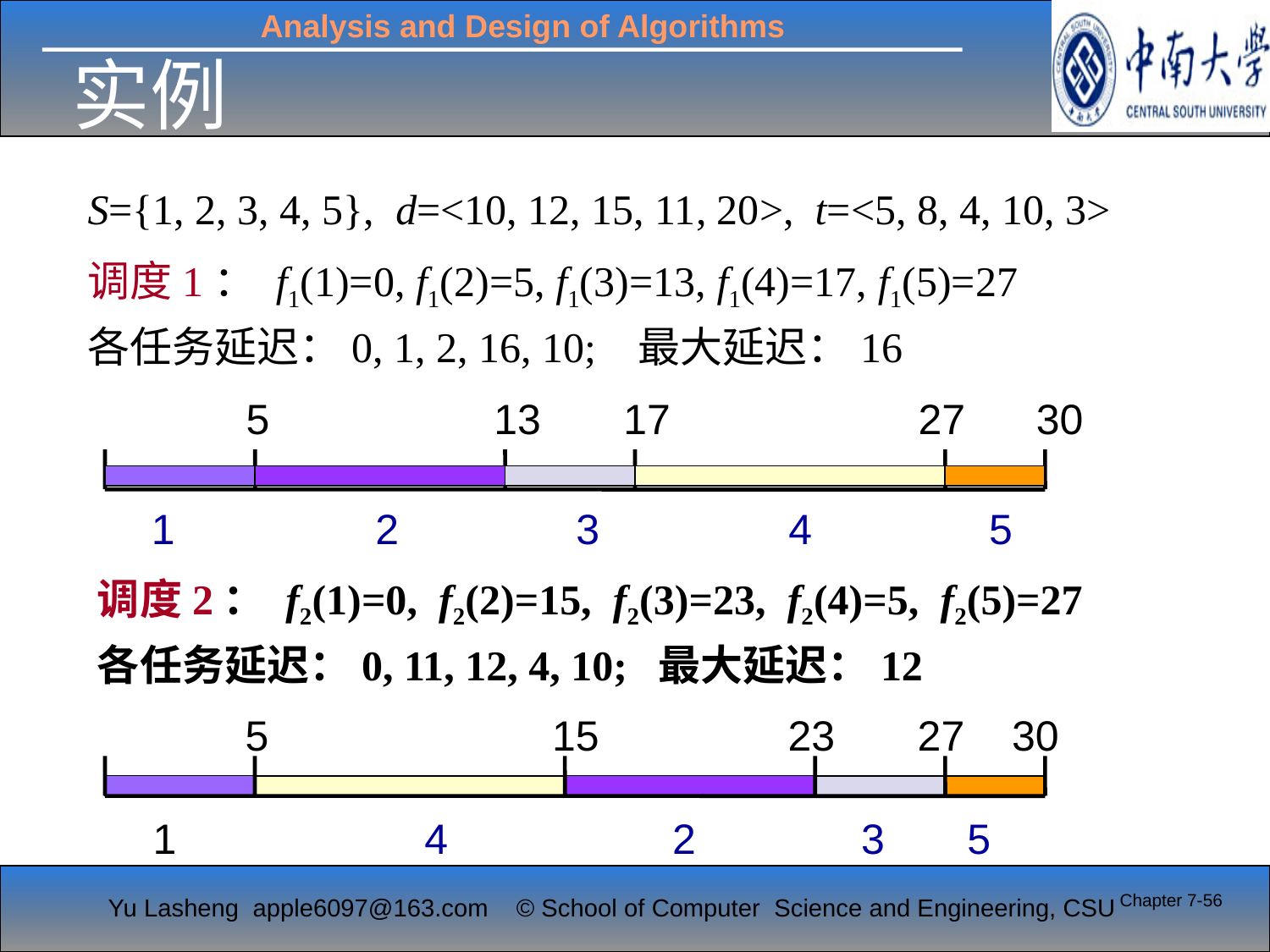

# 实例
S={1, 2, 3, 4, 5},  d=<10, 12, 15, 11, 20>,  t=<5, 8, 4, 10, 3>
调度1： f1(1)=0, f1(2)=5, f1(3)=13, f1(4)=17, f1(5)=27
各任务延迟：0, 1, 2, 16, 10;   最大延迟：16

          5                   13       17                     27      30

  1                 2               3                4               5

调度2： f2(1)=0,  f2(2)=15,  f2(3)=23,  f2(4)=5,  f2(5)=27
各任务延迟：0, 11, 12, 4, 10;  最大延迟：12
               5                        15                23       27    30

   1                     4                   2              3       5
Chapter 7-56